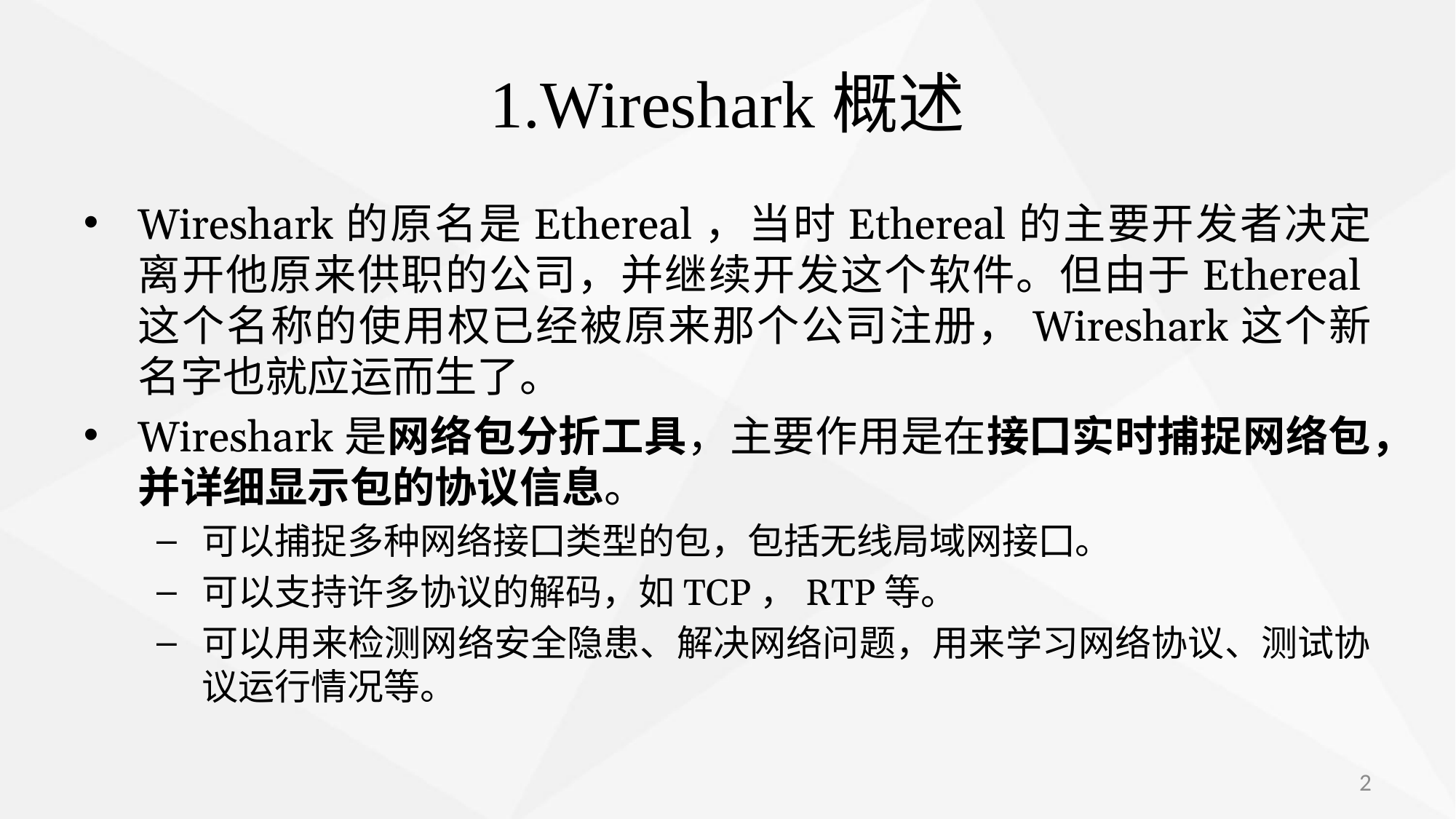

# 1.Wireshark概述
Wireshark的原名是Ethereal，当时Ethereal的主要开发者决定离开他原来供职的公司，并继续开发这个软件。但由于Ethereal这个名称的使用权已经被原来那个公司注册，Wireshark这个新名字也就应运而生了。
Wireshark是网络包分折工具，主要作用是在接囗实时捕捉网络包，并详细显示包的协议信息。
可以捕捉多种网络接囗类型的包，包括无线局域网接囗。
可以支持许多协议的解码，如TCP，RTP等。
可以用来检测网络安全隐患、解决网络问题，用来学习网络协议、测试协议运行情况等。
2